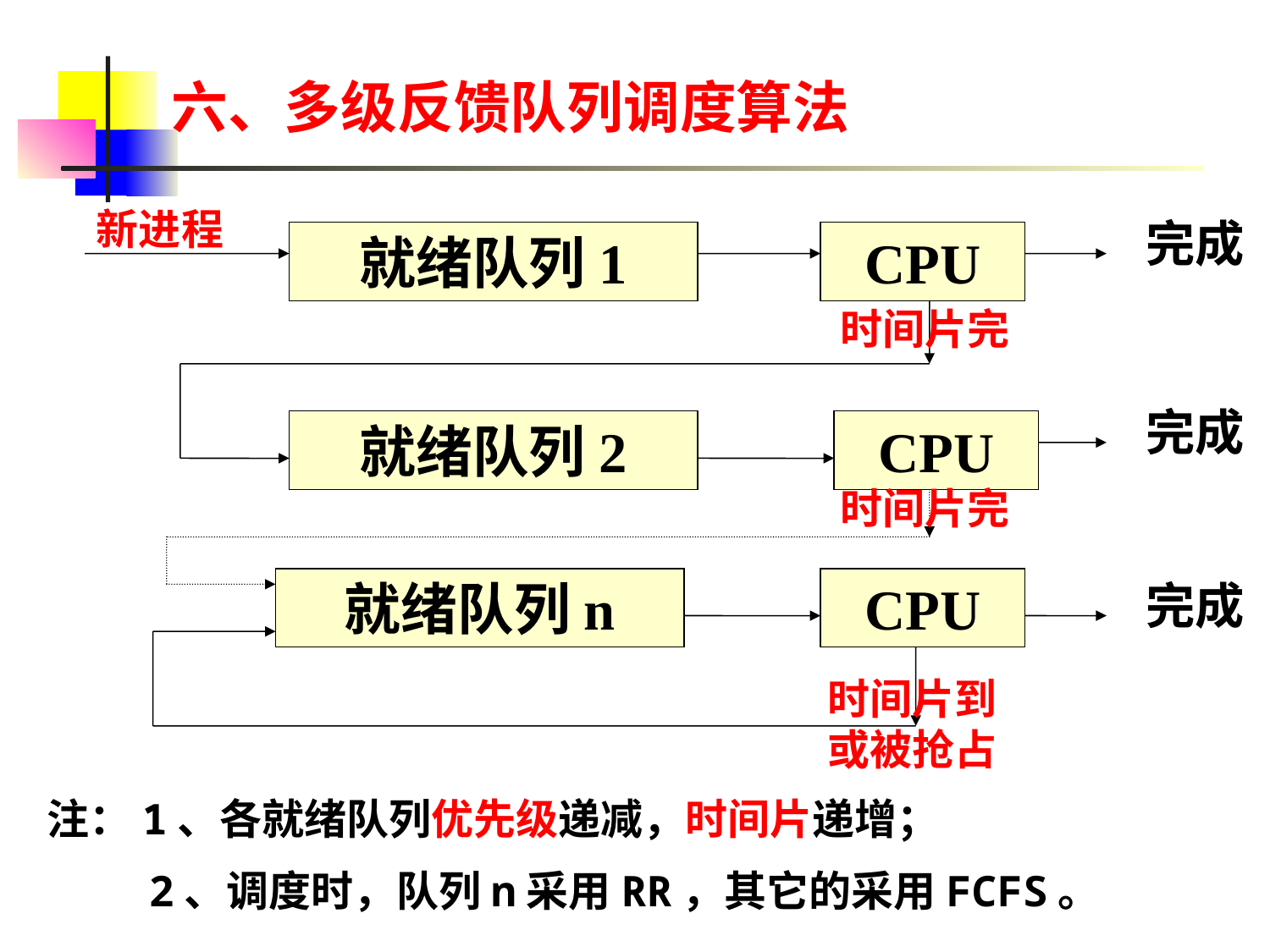

# 六、多级反馈队列调度算法
新进程
完成
就绪队列1
CPU

就绪队列2
CPU

就绪队列n
CPU

完成
完成
时间片完
时间片完
时间片到或被抢占
注：1、各就绪队列优先级递减，时间片递增；
    2、调度时，队列n采用RR，其它的采用FCFS。